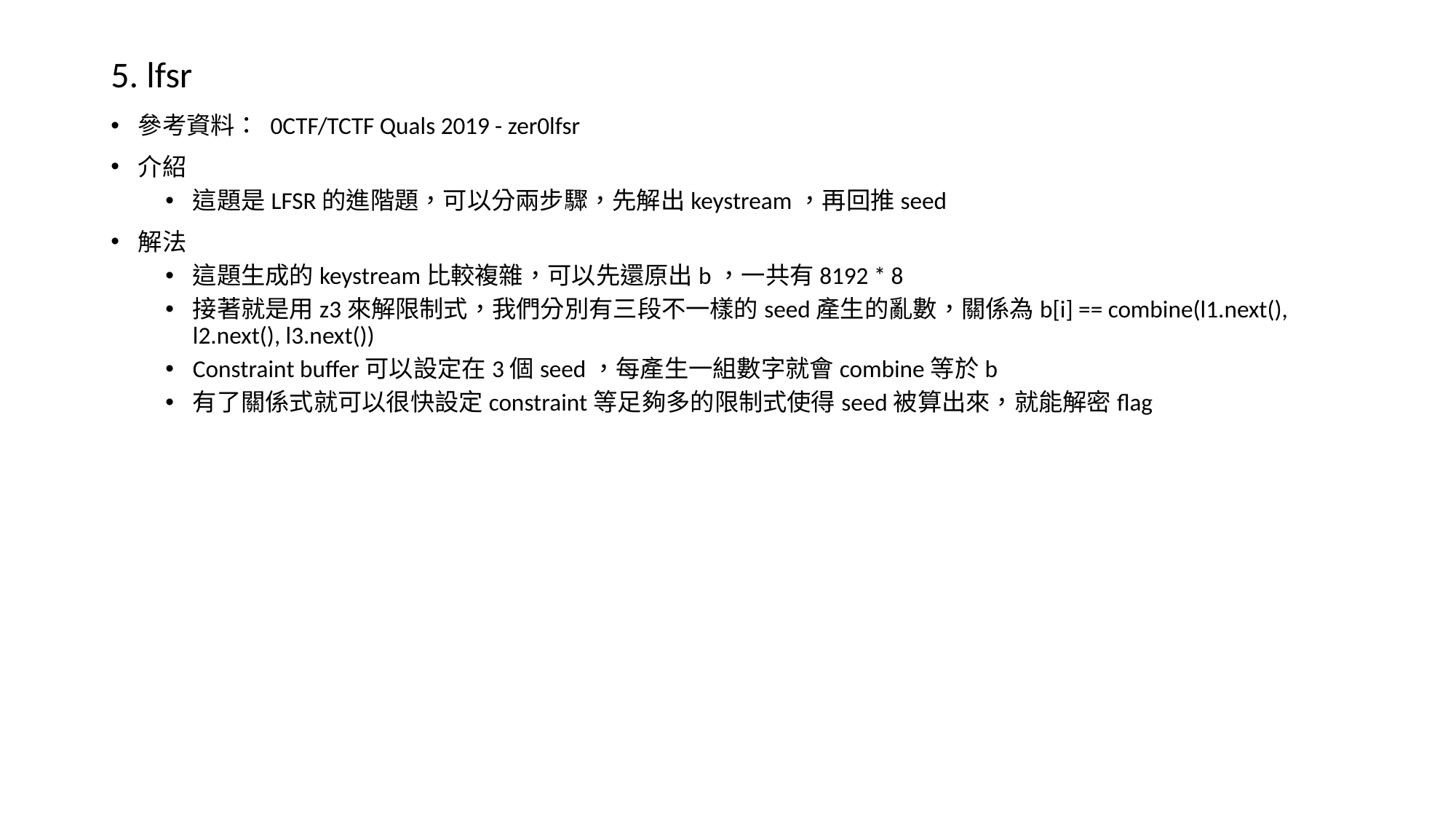

# 5. lfsr
參考資料： 0CTF/TCTF Quals 2019 - zer0lfsr
介紹
這題是LFSR的進階題，可以分兩步驟，先解出keystream，再回推seed
解法
這題生成的keystream比較複雜，可以先還原出b，一共有8192 * 8
接著就是用z3來解限制式，我們分別有三段不一樣的seed產生的亂數，關係為b[i] == combine(l1.next(), l2.next(), l3.next())
Constraint buffer可以設定在3個seed，每產生一組數字就會combine等於b
有了關係式就可以很快設定constraint等足夠多的限制式使得seed被算出來，就能解密flag